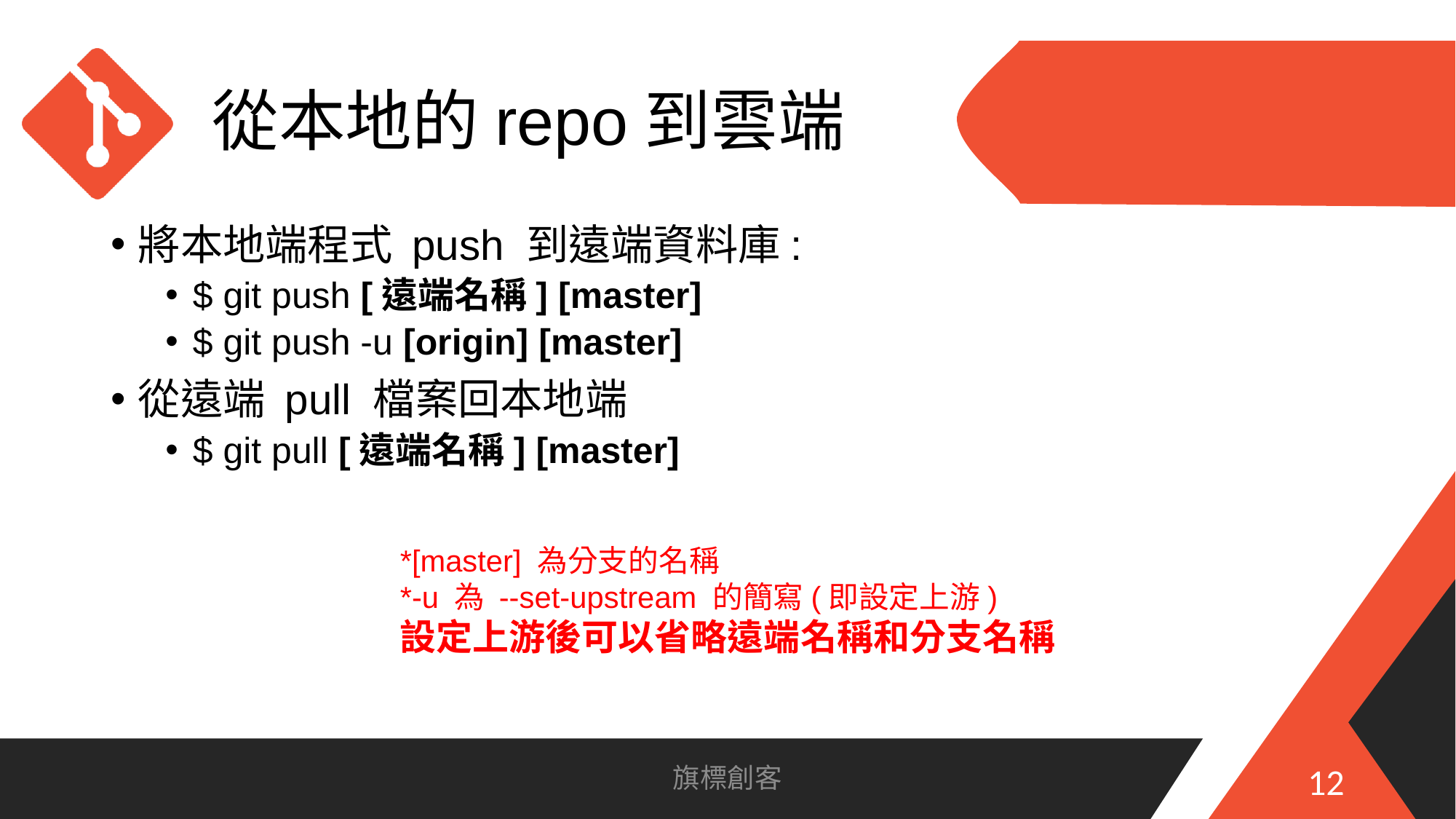

# 從本地的repo到雲端
將本地端程式 push 到遠端資料庫:
$ git push [遠端名稱] [master]
$ git push -u [origin] [master]
從遠端 pull 檔案回本地端
$ git pull [遠端名稱] [master]

*[master] 為分支的名稱
*-u 為 --set-upstream 的簡寫(即設定上游)
設定上游後可以省略遠端名稱和分支名稱
旗標創客
12